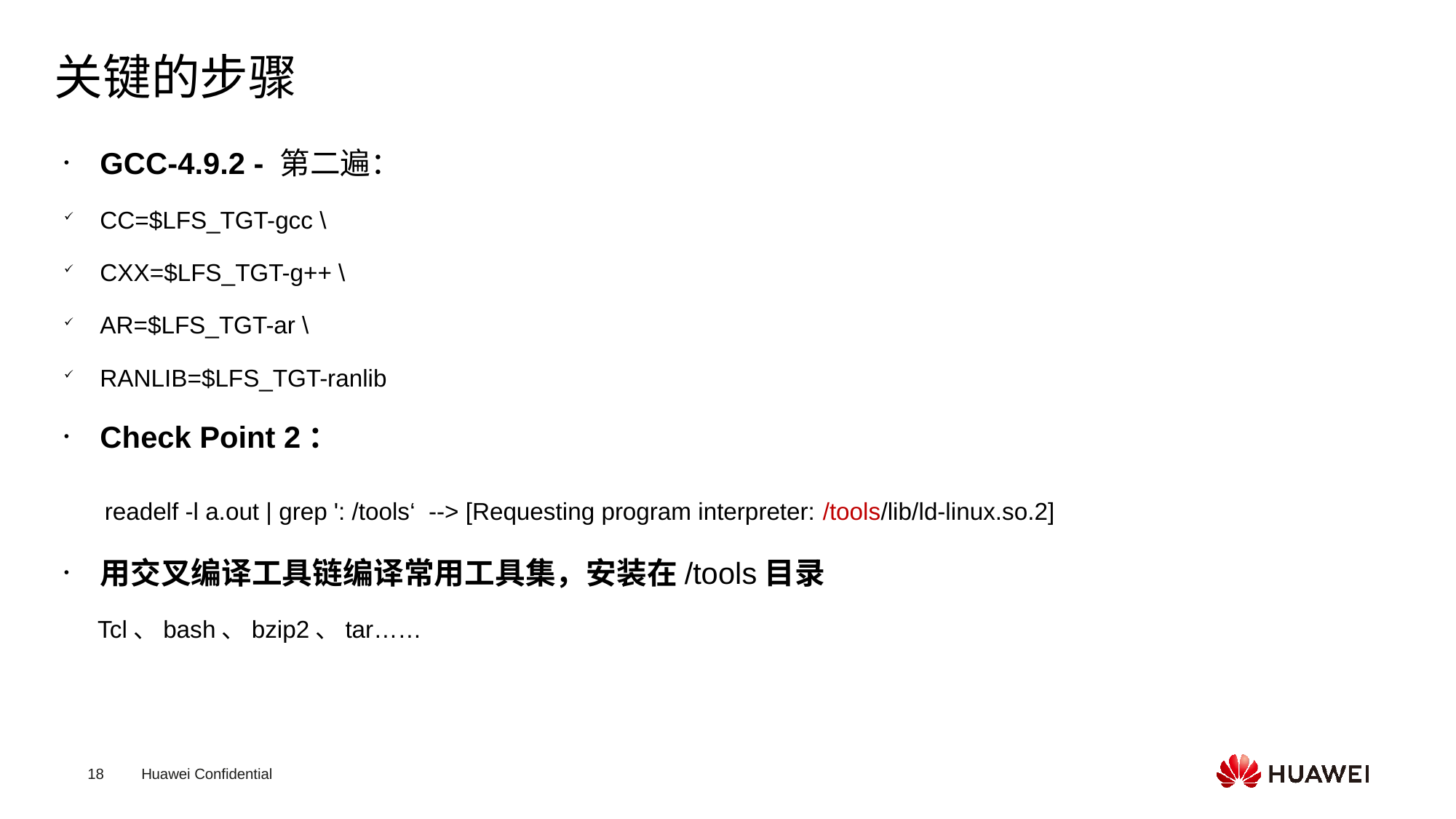

# 关键的步骤
GCC-4.9.2 - 第二遍：
CC=$LFS_TGT-gcc \
CXX=$LFS_TGT-g++ \
AR=$LFS_TGT-ar \
RANLIB=$LFS_TGT-ranlib
Check Point 2：
    readelf -l a.out | grep ': /tools‘  --> [Requesting program interpreter: /tools/lib/ld-linux.so.2]
用交叉编译工具链编译常用工具集，安装在/tools目录
     Tcl、bash、bzip2、tar……